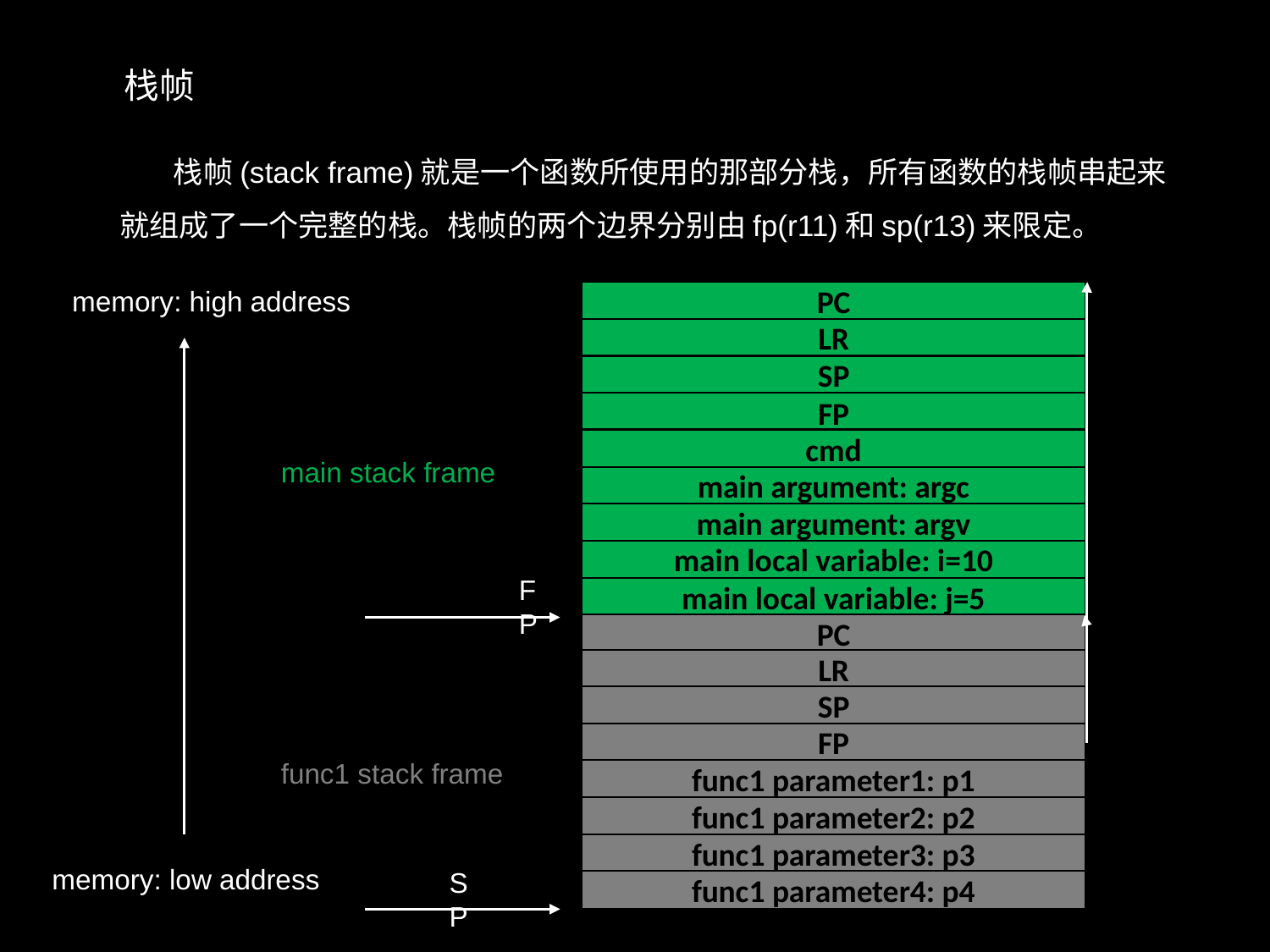

栈帧
       栈帧(stack frame)就是一个函数所使用的那部分栈，所有函数的栈帧串起来就组成了一个完整的栈。栈帧的两个边界分别由fp(r11)和sp(r13)来限定。
memory: high address
PC
LR
SP
FP
cmd
main argument: argc
main argument: argv
main local variable: i=10
main local variable: j=5
PC
LR
SP
FP
func1 parameter1: p1
func1 parameter2: p2
func1 parameter3: p3
func1 parameter4: p4
main stack frame
FP
func1 stack frame
memory: low address
SP